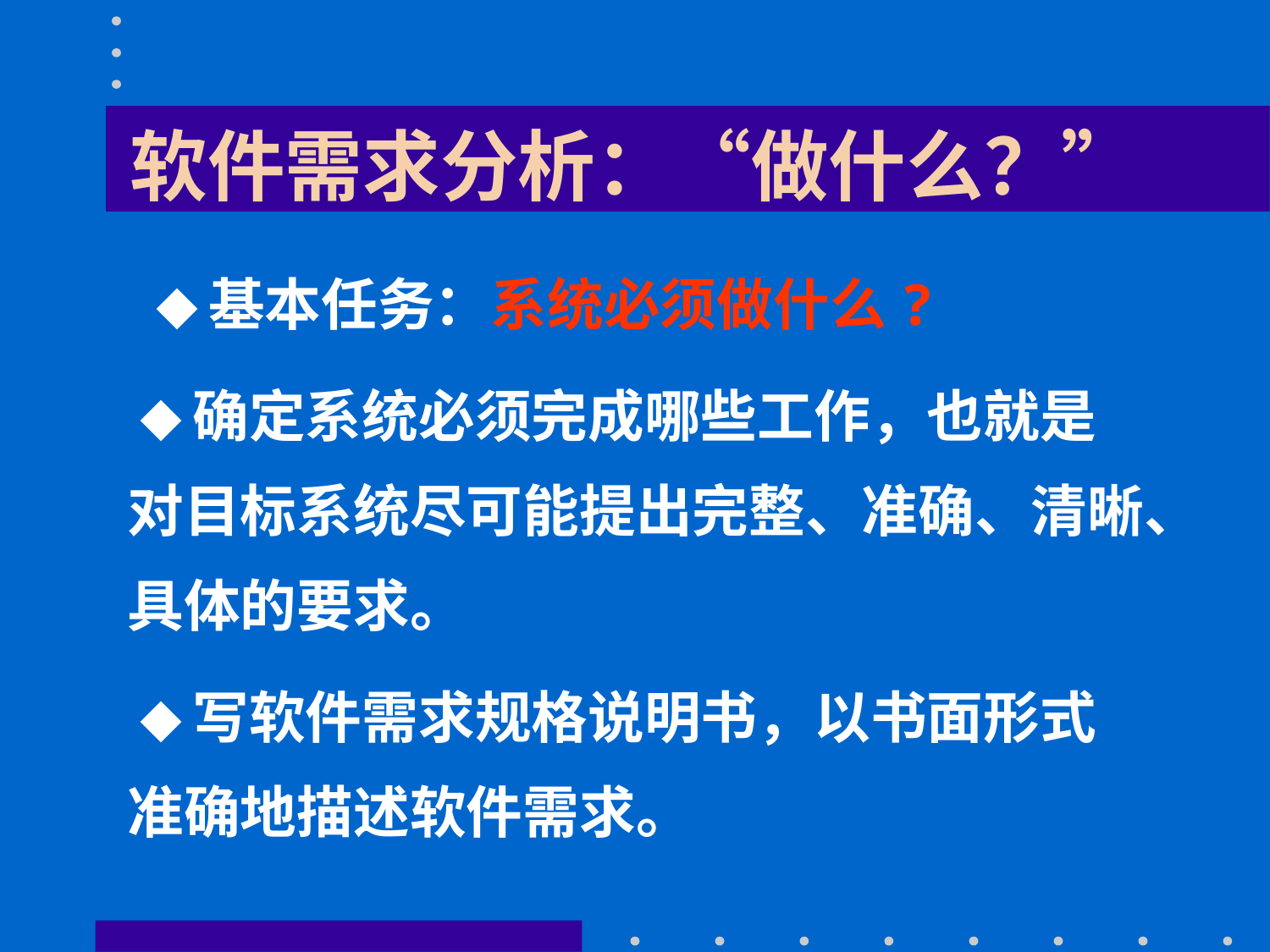

# 软件需求分析：“做什么？”
   ◆基本任务：系统必须做什么?
 ◆确定系统必须完成哪些工作，也就是对目标系统尽可能提出完整、准确、清晰、具体的要求。
 ◆写软件需求规格说明书，以书面形式准确地描述软件需求。